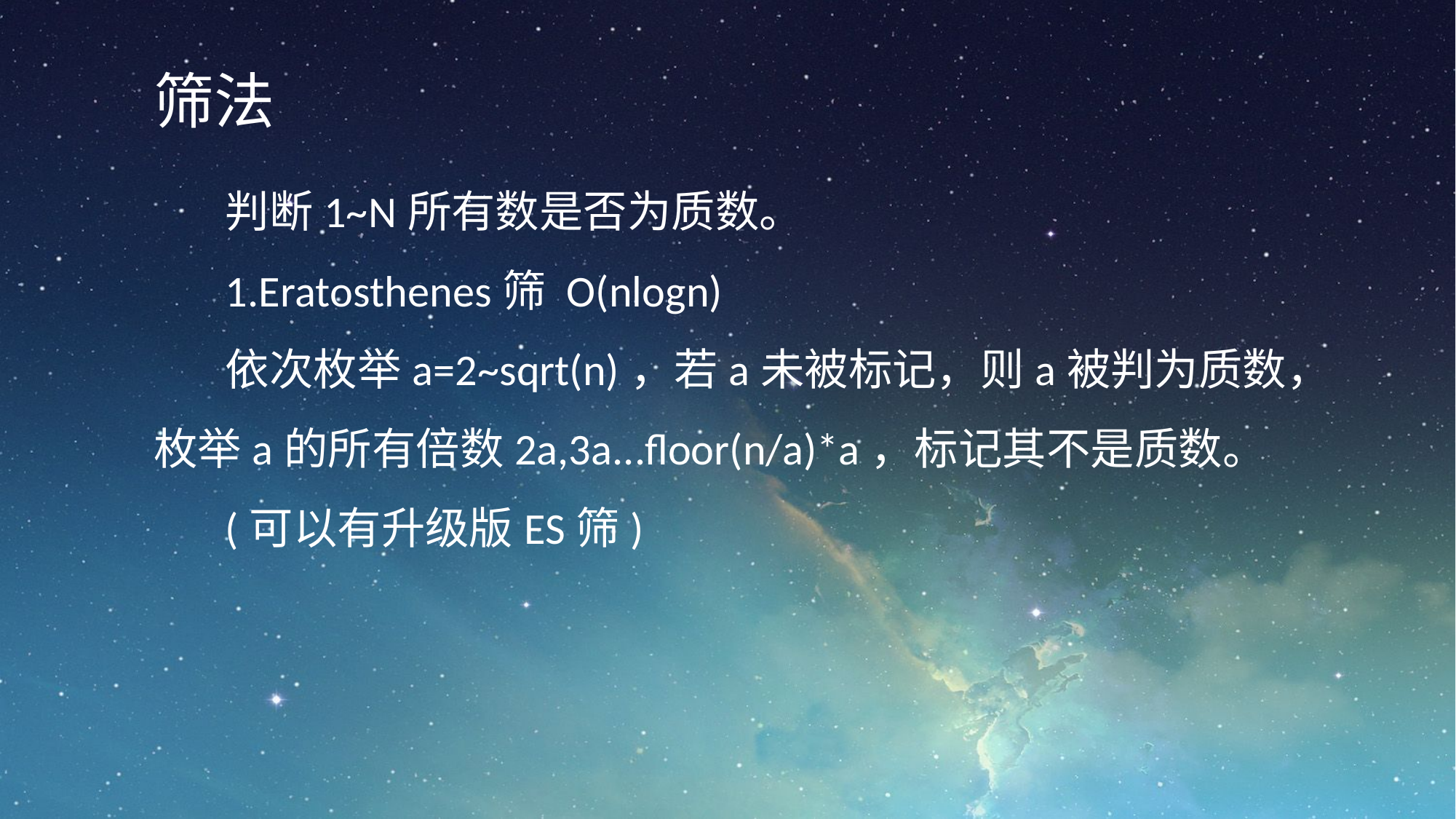

筛法
判断1~N所有数是否为质数。
1.Eratosthenes筛 O(nlogn)
依次枚举a=2~sqrt(n)，若a未被标记，则a被判为质数，枚举a的所有倍数2a,3a...floor(n/a)*a，标记其不是质数。
(可以有升级版ES筛)